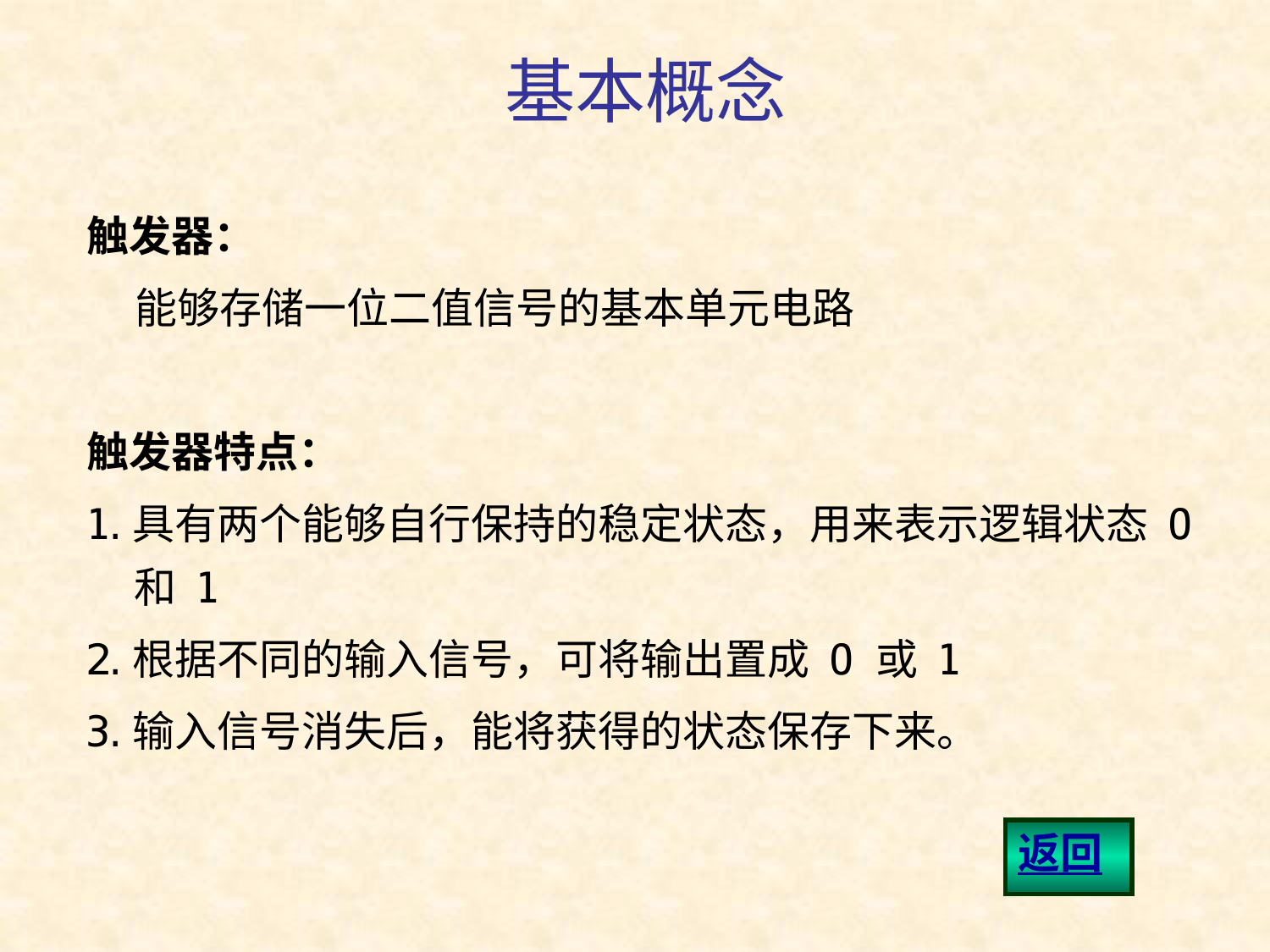

# 基本概念
触发器：
    能够存储一位二值信号的基本单元电路

触发器特点：
1.具有两个能够自行保持的稳定状态，用来表示逻辑状态 0 和 1
2.根据不同的输入信号，可将输出置成 0 或 1
3.输入信号消失后，能将获得的状态保存下来。
返回